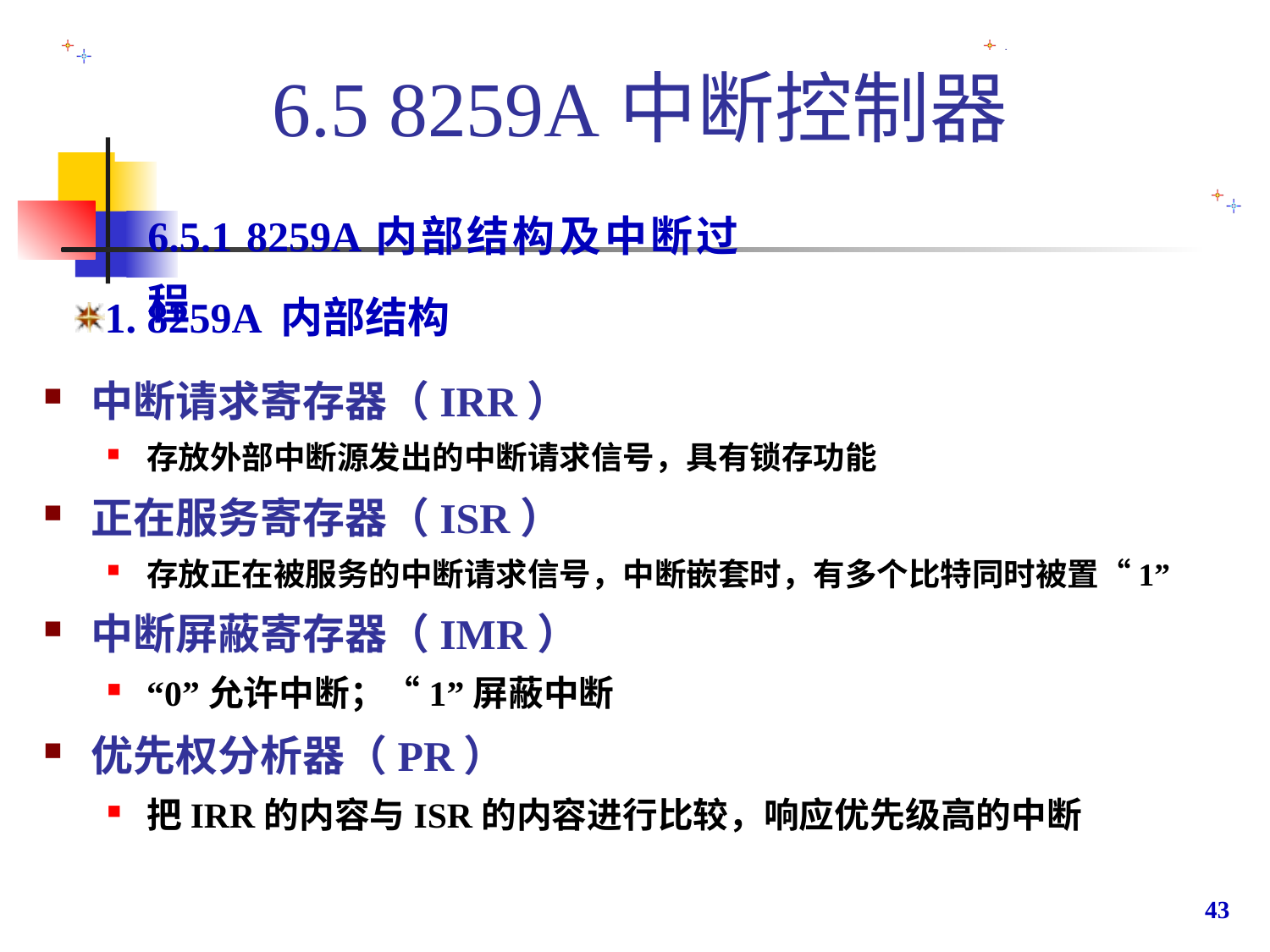

6.5 8259A中断控制器
6.5.1 8259A内部结构及中断过程
1. 8259A 内部结构
中断请求寄存器（IRR）
存放外部中断源发出的中断请求信号，具有锁存功能
正在服务寄存器（ISR）
存放正在被服务的中断请求信号，中断嵌套时，有多个比特同时被置“1”
中断屏蔽寄存器（IMR）
“0”允许中断；“1”屏蔽中断
优先权分析器（PR）
把IRR的内容与ISR的内容进行比较，响应优先级高的中断
43